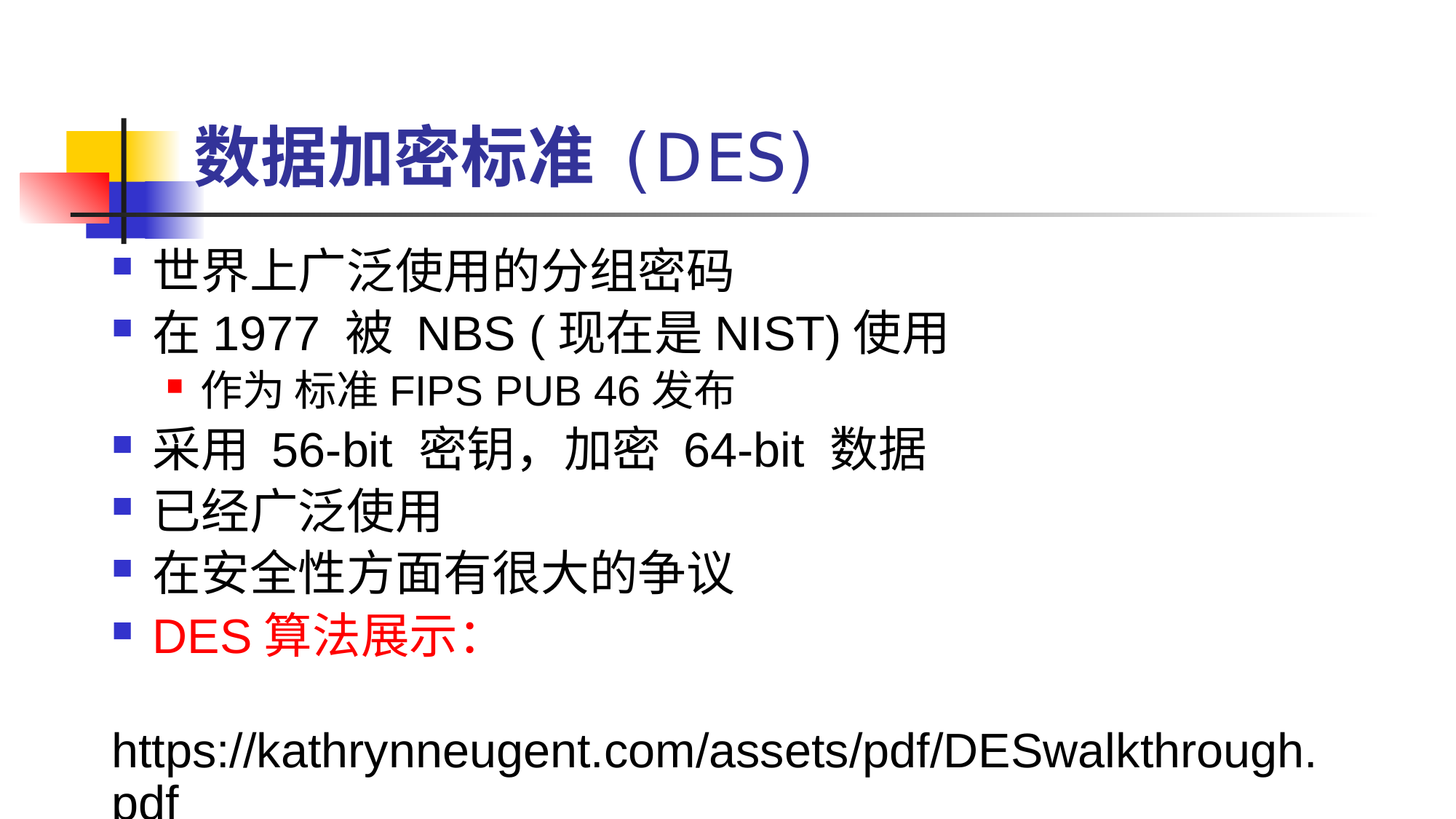

# 数据加密标准 (DES)
世界上广泛使用的分组密码
在1977 被 NBS (现在是NIST)使用
作为 标准FIPS PUB 46发布
采用 56-bit 密钥，加密 64-bit 数据
已经广泛使用
在安全性方面有很大的争议
DES算法展示：
 https://kathrynneugent.com/assets/pdf/DESwalkthrough.pdf